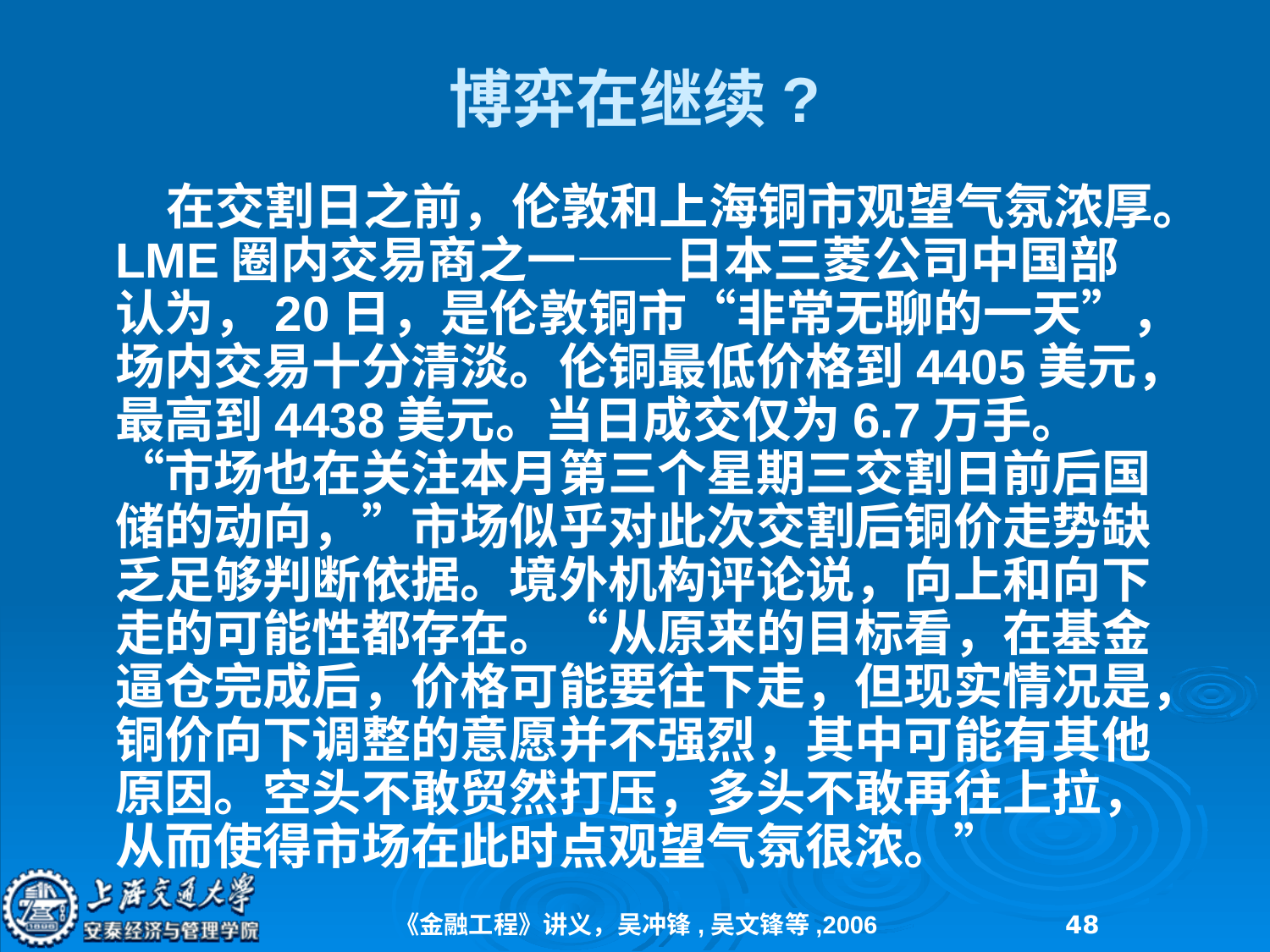

# 博弈在继续?
　　在交割日之前，伦敦和上海铜市观望气氛浓厚。LME圈内交易商之一——日本三菱公司中国部认为，20日，是伦敦铜市“非常无聊的一天”，场内交易十分清淡。伦铜最低价格到4405美元，最高到4438美元。当日成交仅为6.7万手。“市场也在关注本月第三个星期三交割日前后国储的动向，”市场似乎对此次交割后铜价走势缺乏足够判断依据。境外机构评论说，向上和向下走的可能性都存在。“从原来的目标看，在基金逼仓完成后，价格可能要往下走，但现实情况是，铜价向下调整的意愿并不强烈，其中可能有其他原因。空头不敢贸然打压，多头不敢再往上拉，从而使得市场在此时点观望气氛很浓。”